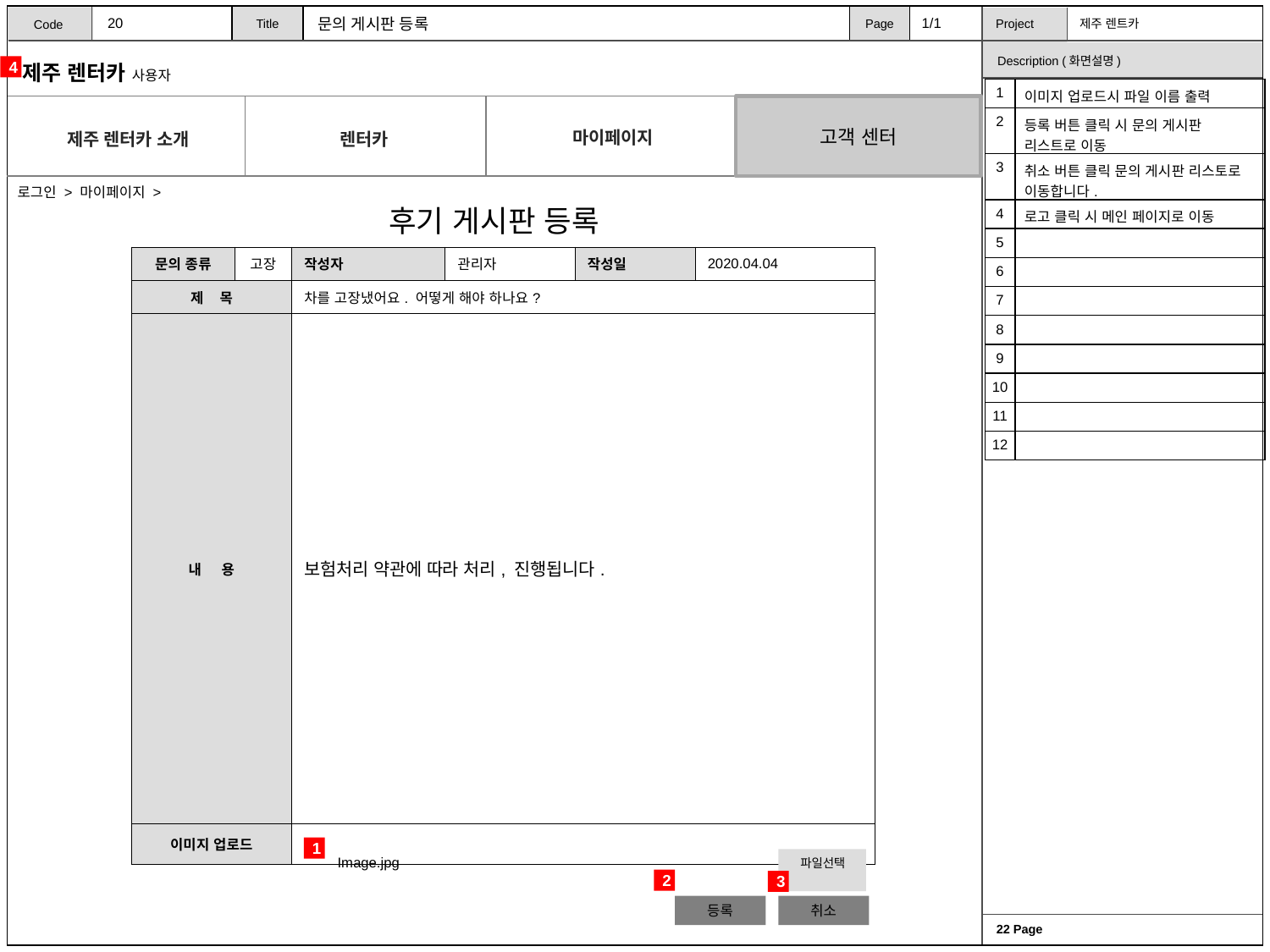

20
1/1
문의 게시판 등록
4
| 1 | 이미지 업로드시 파일 이름 출력 |
| --- | --- |
| 2 | 등록 버튼 클릭 시 문의 게시판 리스트로 이동 |
| 3 | 취소 버튼 클릭 문의 게시판 리스토로 이동합니다. |
| 4 | 로고 클릭 시 메인 페이지로 이동 |
| 5 |  |
| 6 |  |
| 7 |  |
| 8 |  |
| 9 |  |
| 10 |  |
| 11 |  |
| 12 |  |
고객 센터
로그인 > 마이페이지 >
후기 게시판 등록
| 문의 종류 | 고장 | 작성자 | 관리자 | 작성일 | 2020.04.04 |
| --- | --- | --- | --- | --- | --- |
| 제 목 |  | 차를 고장냈어요. 어떻게 해야 하나요? |  |  |  |
| 내 용 |  | 보험처리 약관에 따라 처리, 진행됩니다. |  |  |  |
| 이미지 업로드 |  |  |  |  |  |
1
Image.jpg
  파일선택
2
3
등록
취소